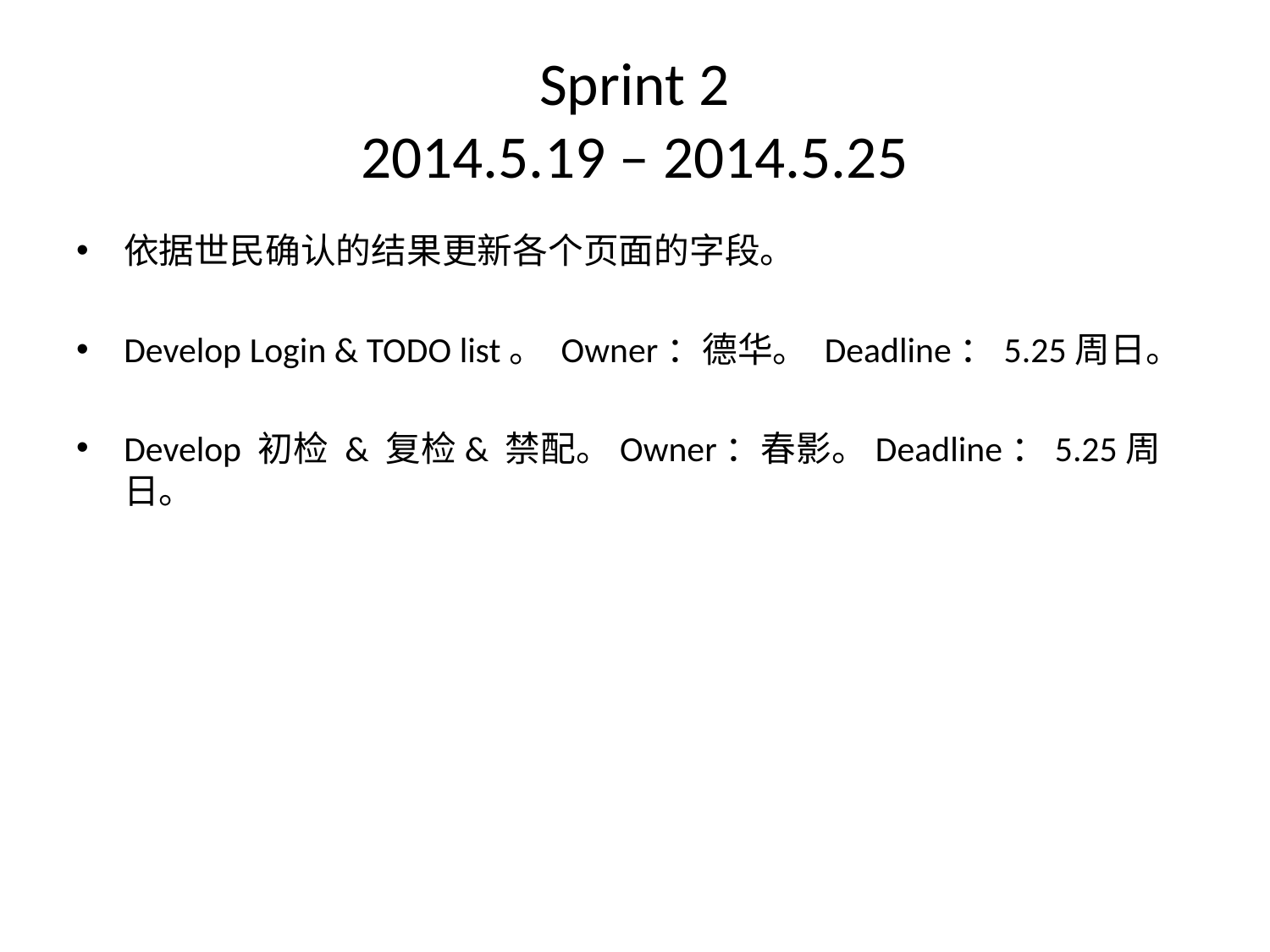

# Sprint 2 2014.5.19 – 2014.5.25
依据世民确认的结果更新各个页面的字段。

Develop Login & TODO list。 Owner：德华。 Deadline：5.25周日。

Develop 初检 & 复检& 禁配。Owner：春影。Deadline：5.25周日。